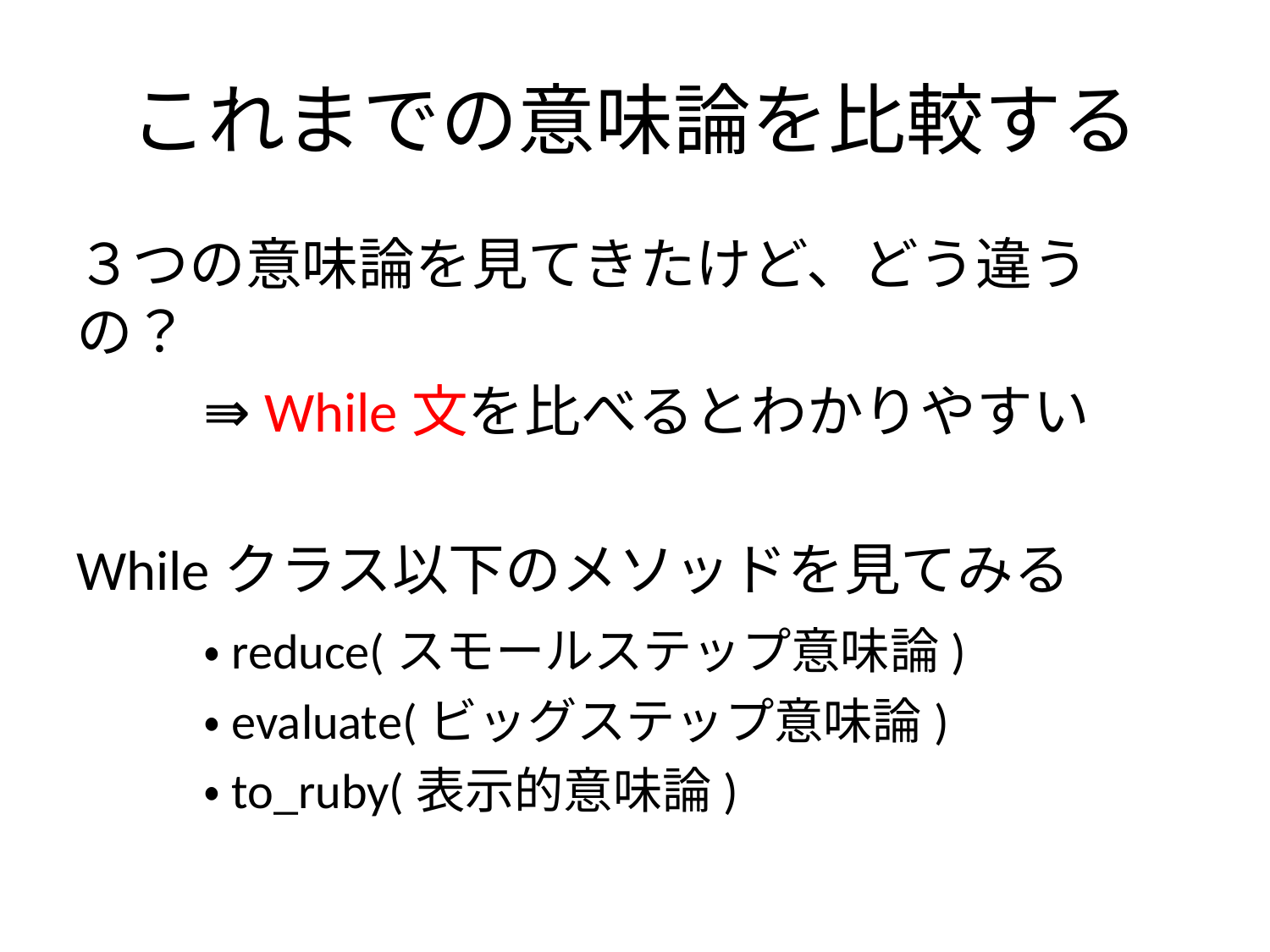

# これまでの意味論を比較する
３つの意味論を見てきたけど、どう違うの？
　	⇛While文を比べるとわかりやすい

Whileクラス以下のメソッドを見てみる
	・reduce(スモールステップ意味論)
	・evaluate(ビッグステップ意味論)
	・to_ruby(表示的意味論)